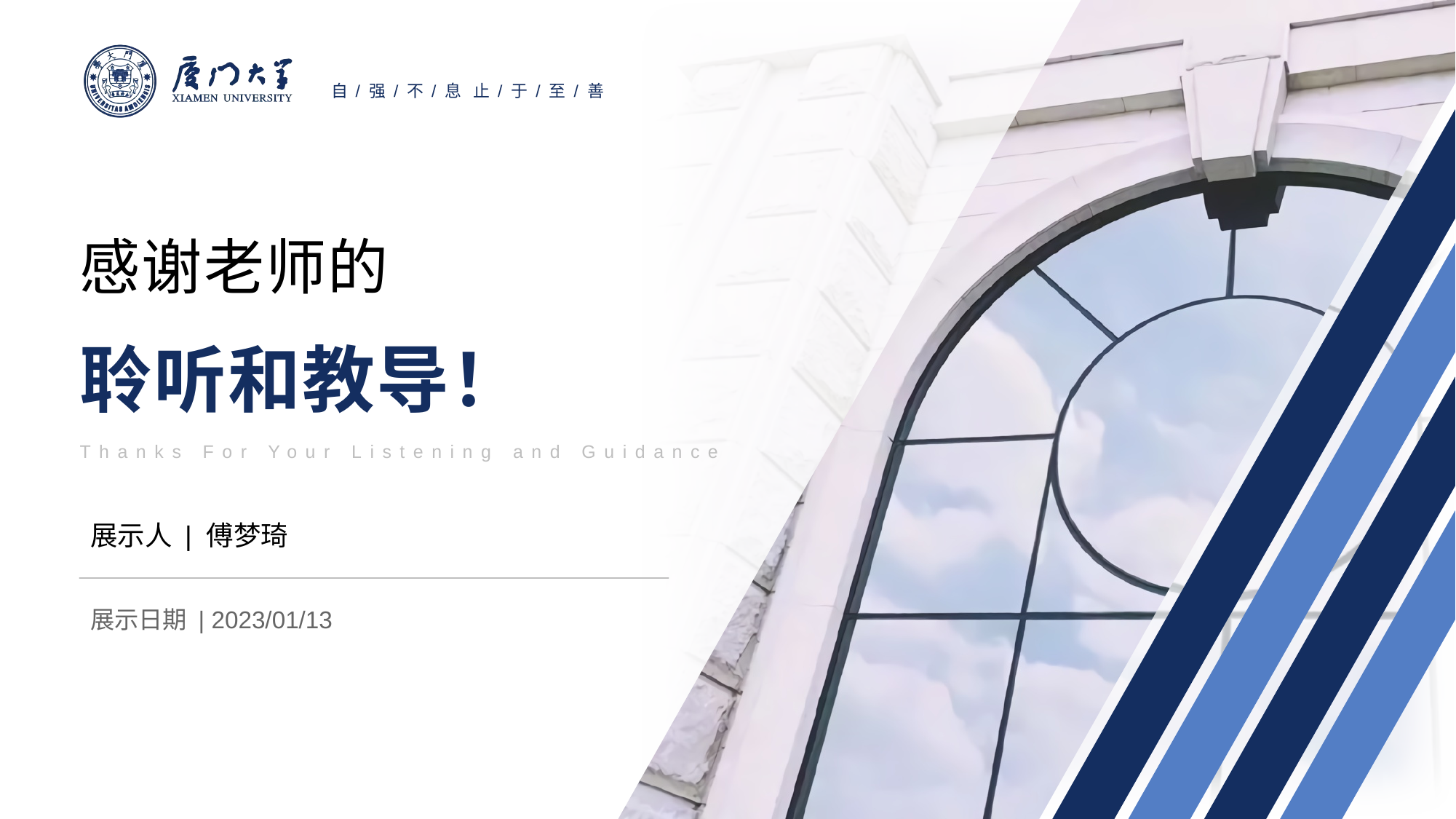

感谢老师的
聆听和教导！
Thanks For Your Listening and Guidance
展示人 | 傅梦琦

展示日期 | 2023/01/13